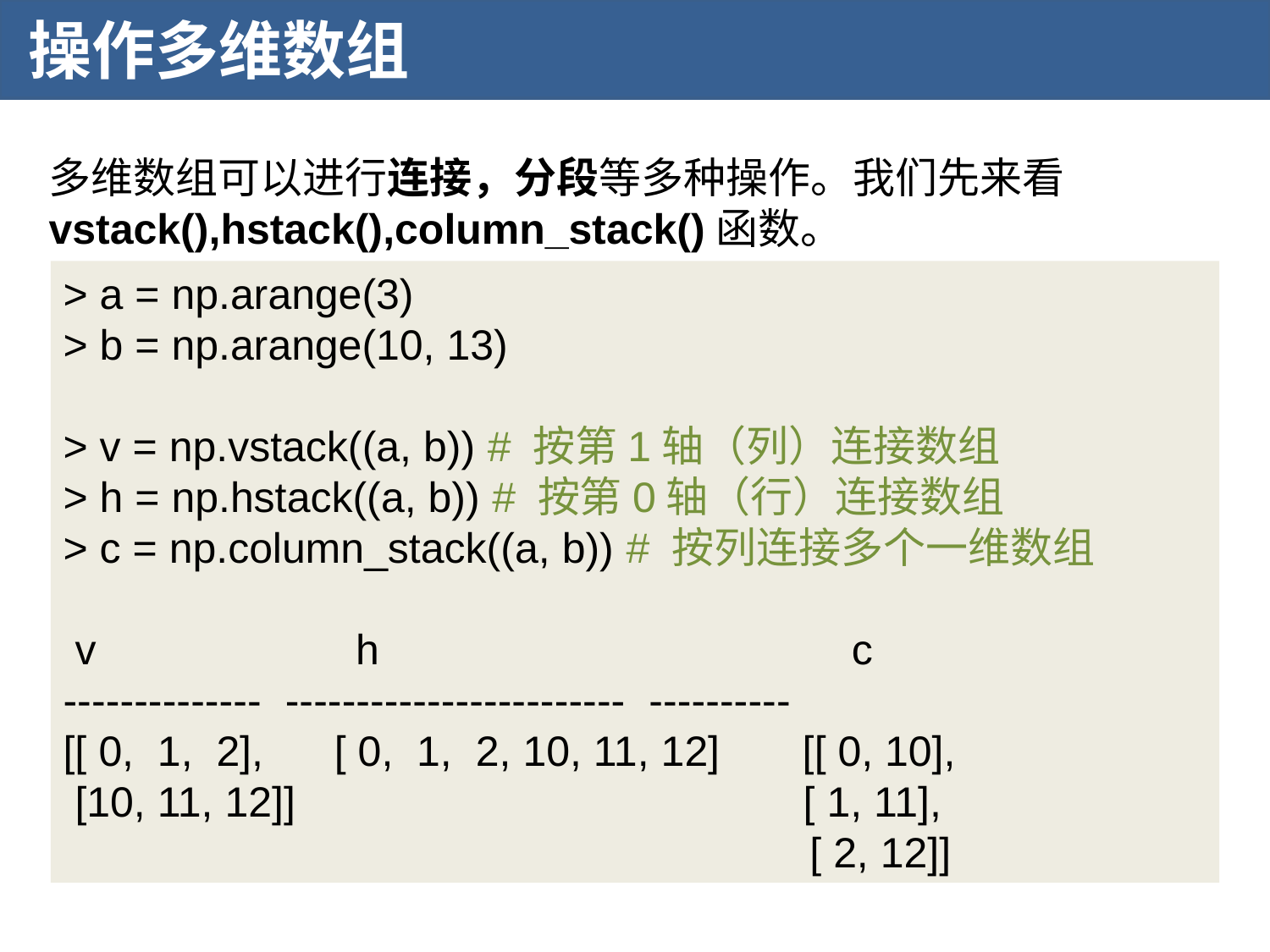

操作多维数组
多维数组可以进行连接，分段等多种操作。我们先来看vstack(),hstack(),column_stack()函数。
> a = np.arange(3)
> b = np.arange(10, 13)

> v = np.vstack((a, b)) # 按第1轴（列）连接数组
> h = np.hstack((a, b)) # 按第0轴（行）连接数组
> c = np.column_stack((a, b)) # 按列连接多个一维数组

 v                      h                                        c
--------------  ------------------------  ----------
[[ 0,  1,  2],      [ 0,  1,  2, 10, 11, 12]       [[ 0, 10],
 [10, 11, 12]]                                           [ 1, 11],
                                                               [ 2, 12]]